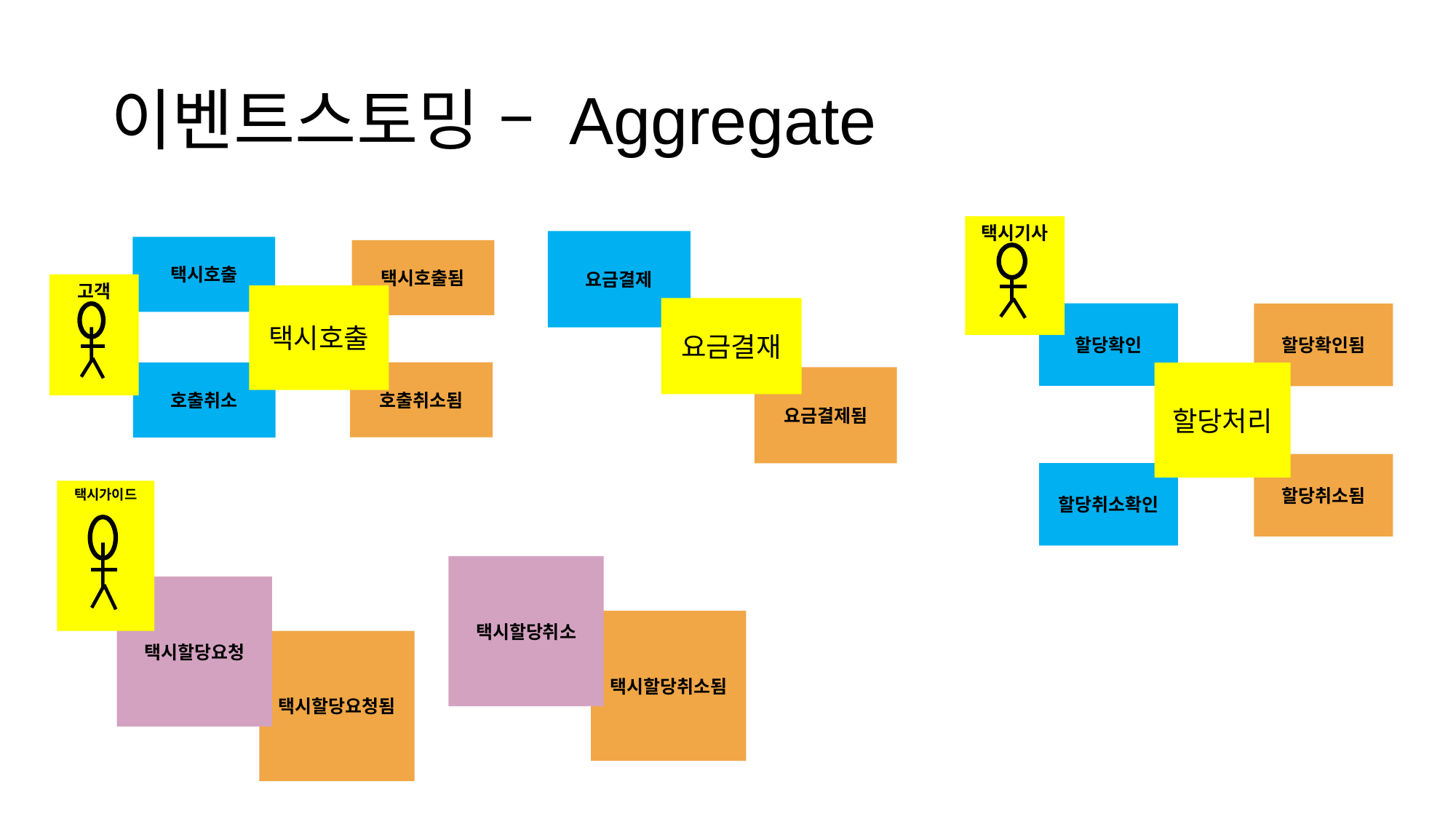

# 이벤트스토밍 – Aggregate
택시기사

요금결제
택시호출
택시호출됨
고객

택시호출
요금결재
할당확인
할당확인됨
호출취소됨
호출취소
할당처리
요금결제됨
할당취소됨
할당취소확인
택시가이드

택시할당취소
택시할당요청
택시할당취소됨
택시할당요청됨